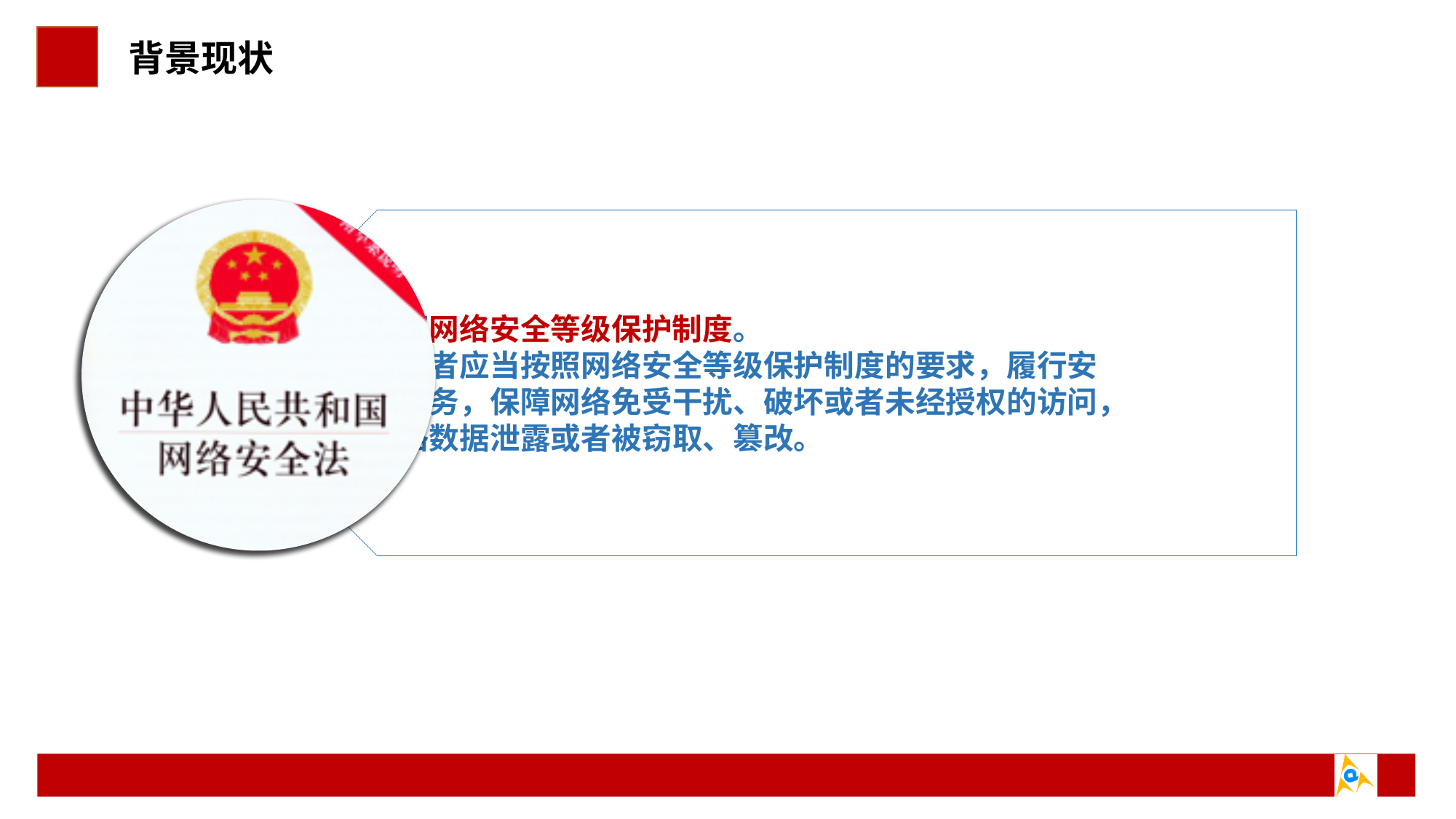

# 背景现状
国家实行网络安全等级保护制度。
网络运营者应当按照网络安全等级保护制度的要求，履行安全保护义务，保障网络免受干扰、破坏或者未经授权的访问，防止网络数据泄露或者被窃取、篡改。